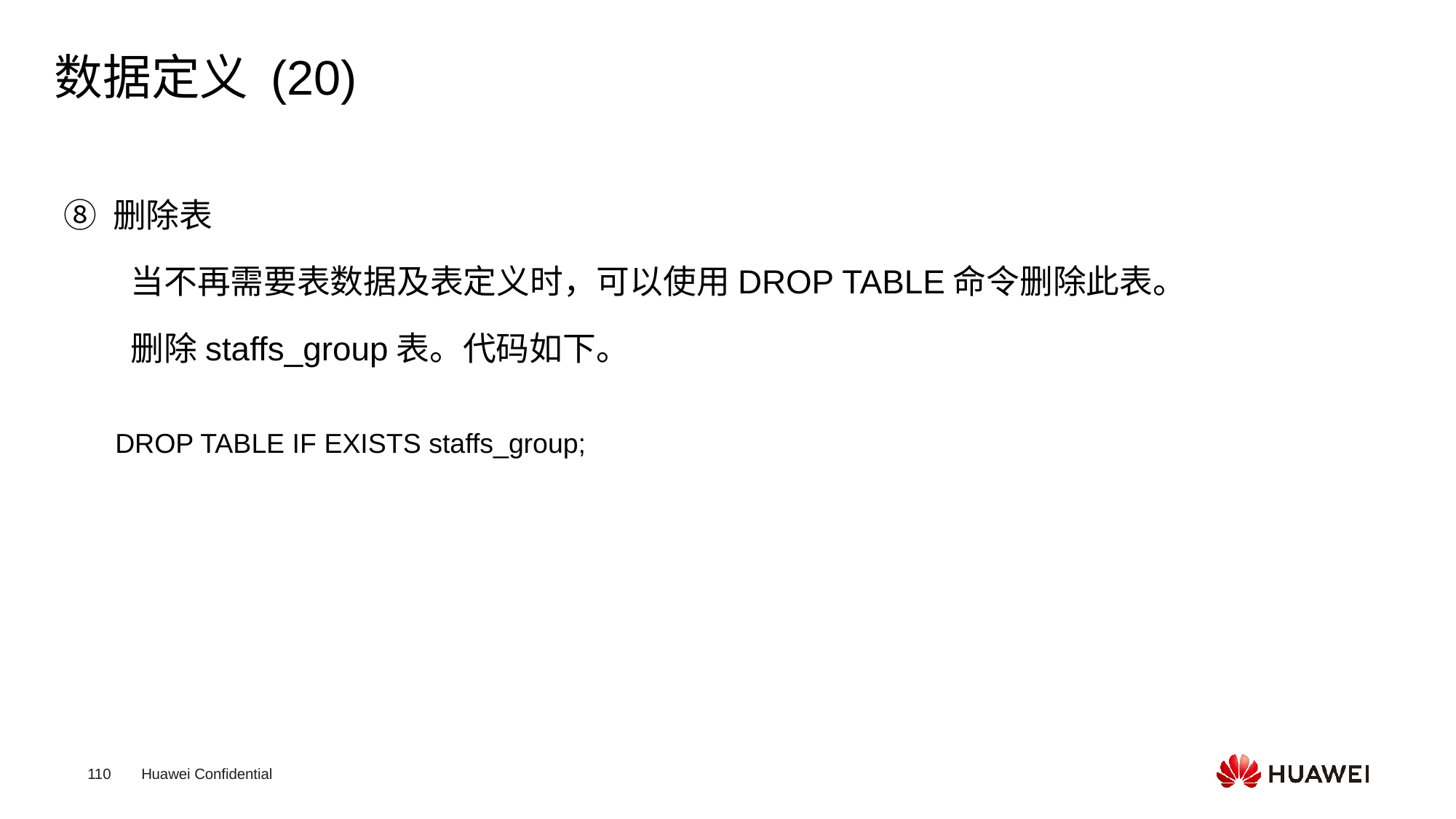

# 数据定义 (20)
⑧ 删除表
当不再需要表数据及表定义时，可以使用DROP TABLE命令删除此表。
删除staffs_group表。代码如下。
DROP TABLE IF EXISTS staffs_group;